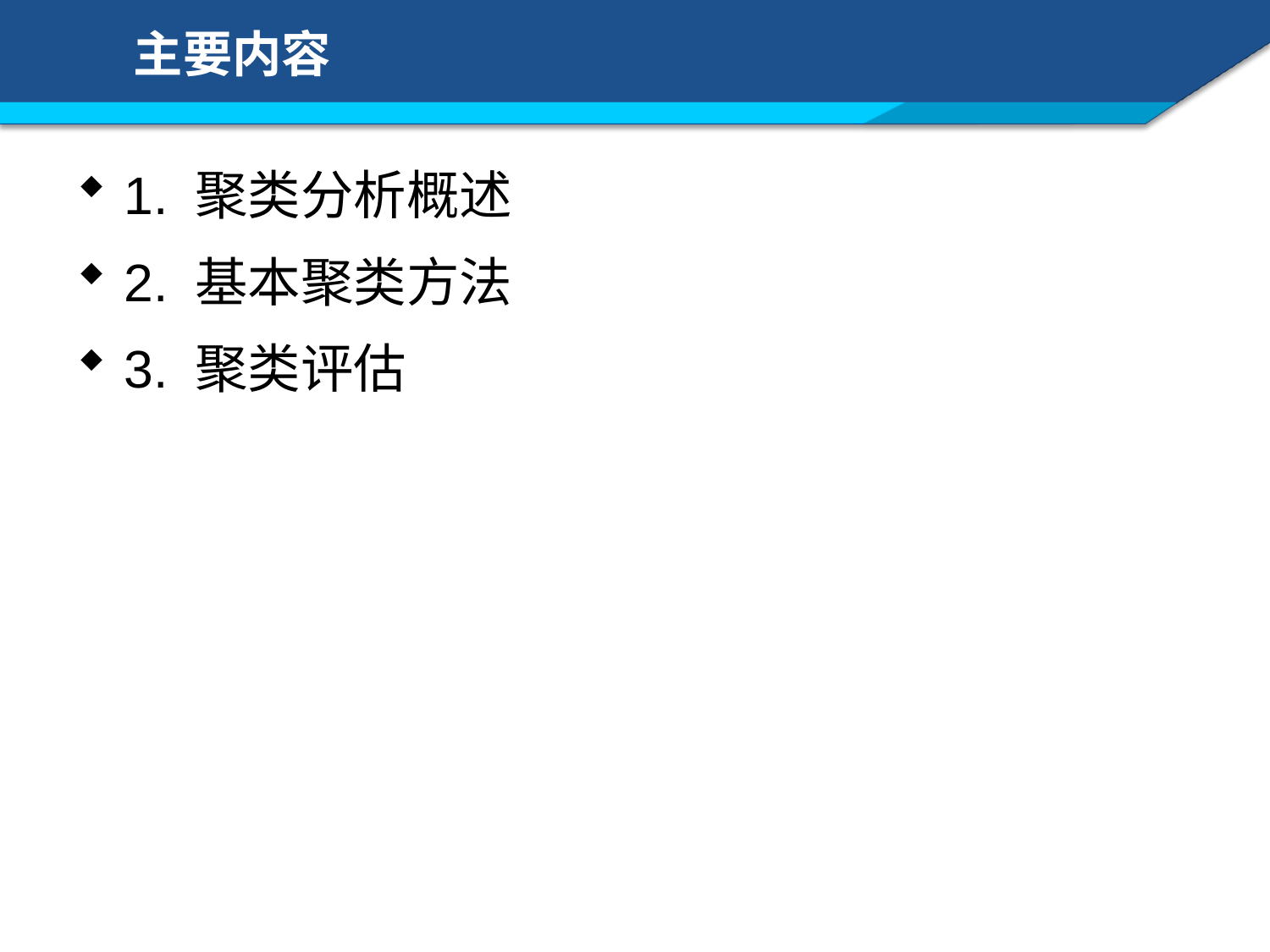

# 主要内容
1. 聚类分析概述
2. 基本聚类方法
3. 聚类评估